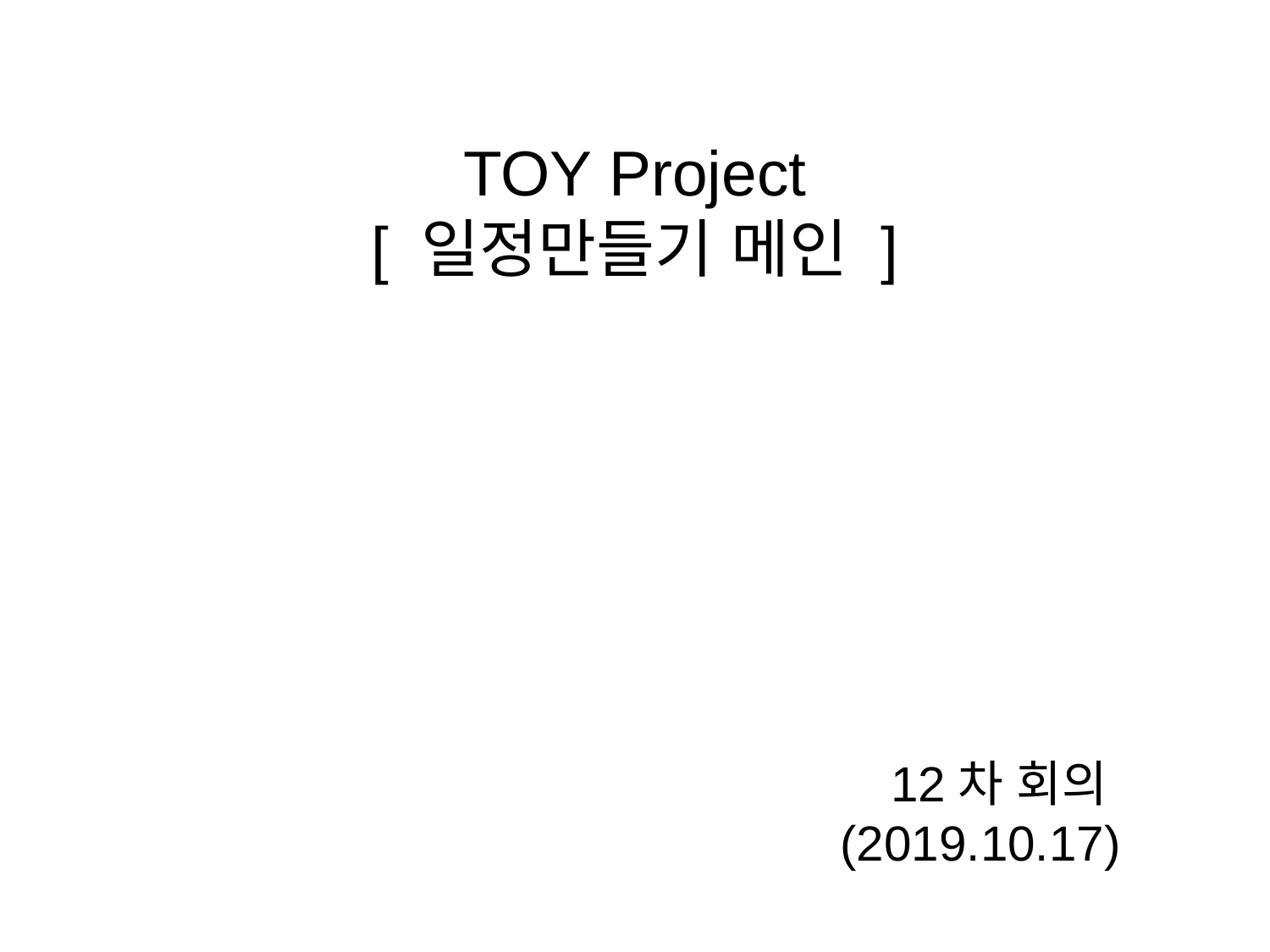

TOY Project
[ 일정만들기 메인 ]
12차 회의
(2019.10.17)